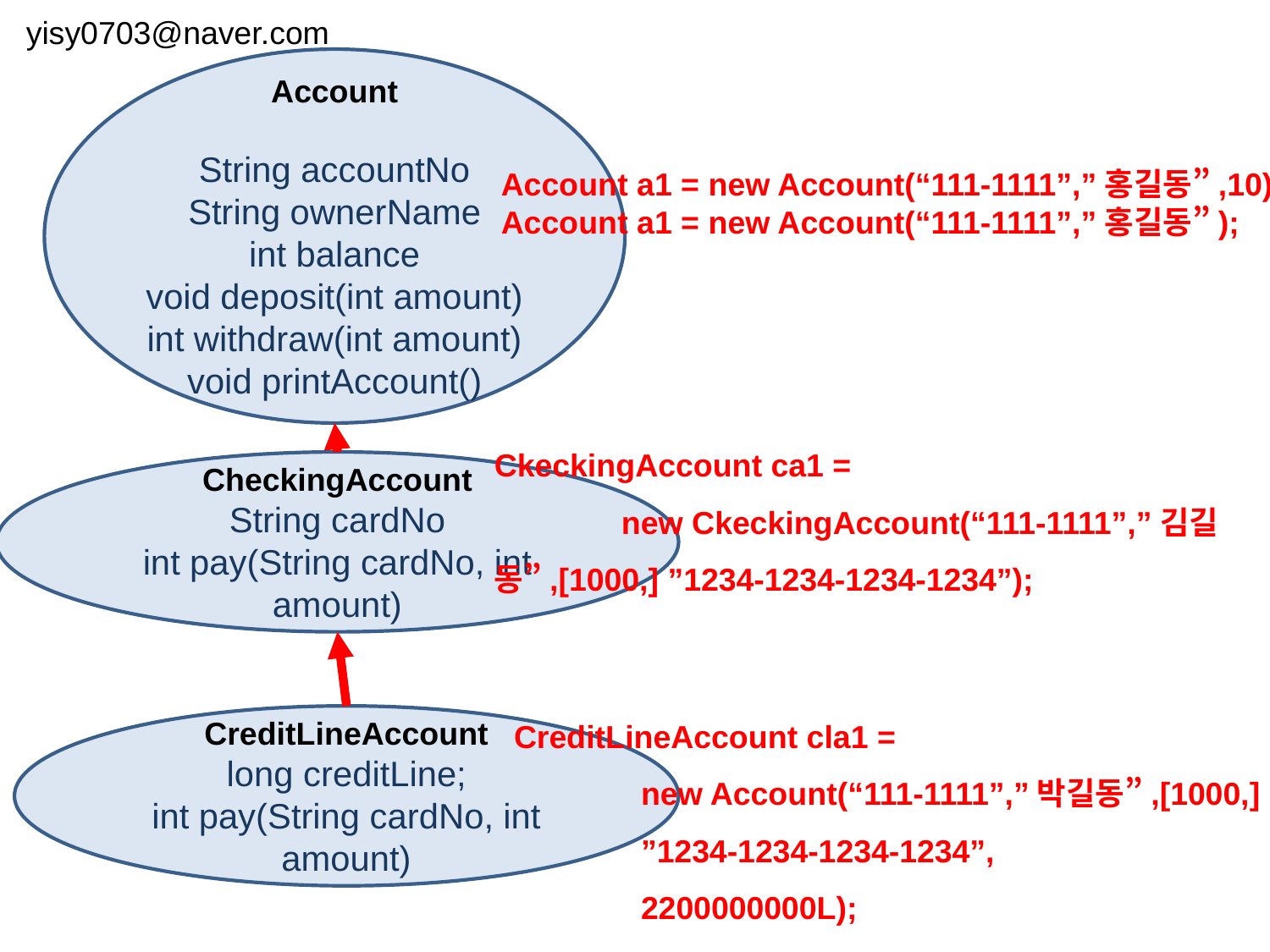

yisy0703@naver.com
Account
String accountNo
String ownerName
int balance
void deposit(int amount)
int withdraw(int amount)
void printAccount()
Account a1 = new Account(“111-1111”,”홍길동”,10);
Account a1 = new Account(“111-1111”,”홍길동”);
CkeckingAccount ca1 =
	new CkeckingAccount(“111-1111”,”김길동”,[1000,] ”1234-1234-1234-1234”);
CheckingAccount
String cardNo
int pay(String cardNo, int amount)
CreditLineAccount cla1 =
	new Account(“111-1111”,”박길동”,[1000,]
	”1234-1234-1234-1234”,
	2200000000L);
CreditLineAccount
long creditLine;
int pay(String cardNo, int amount)